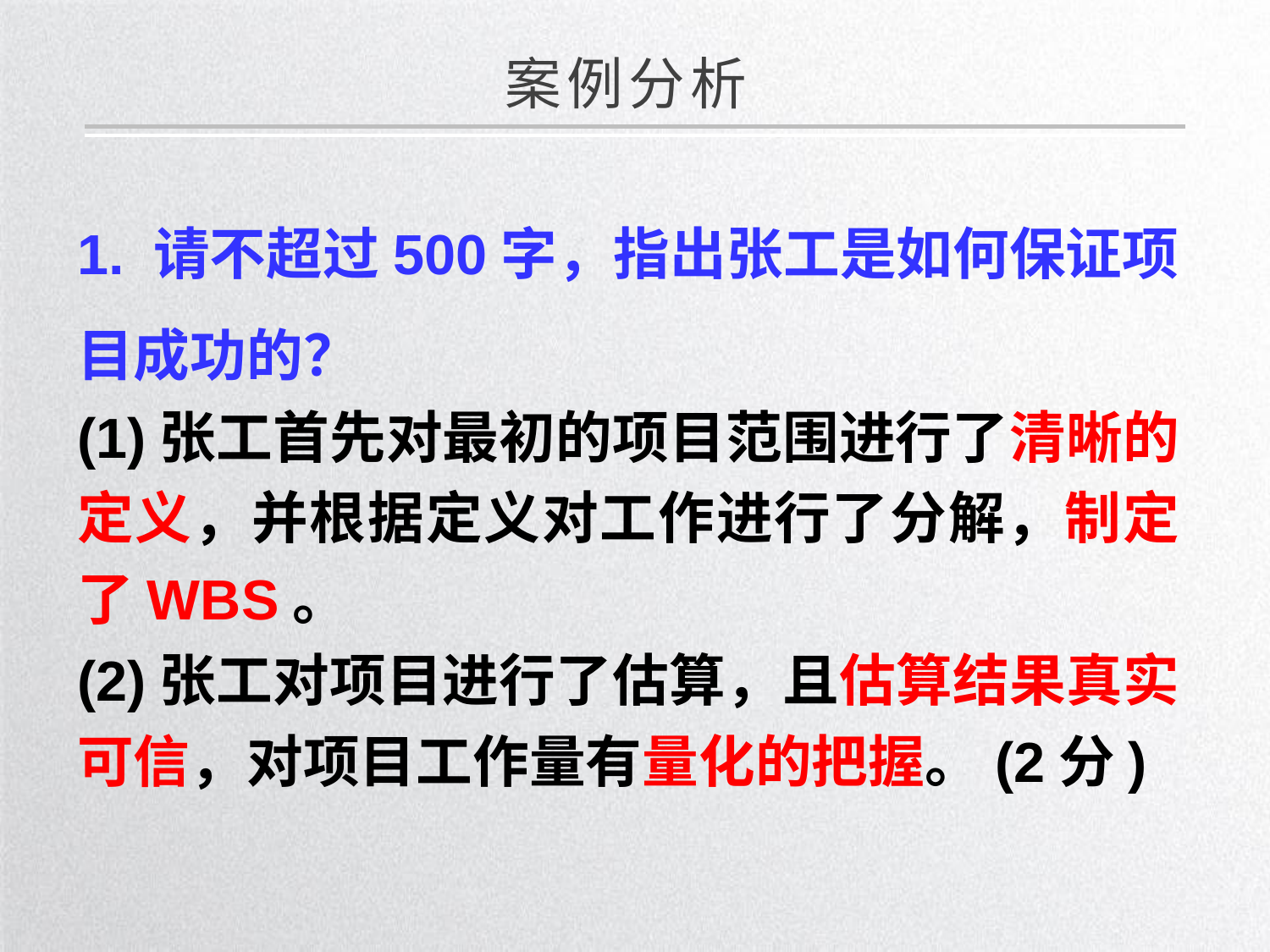

案例分析
1. 请不超过500字，指出张工是如何保证项目成功的？
(1)张工首先对最初的项目范围进行了清晰的定义，并根据定义对工作进行了分解，制定了WBS。
(2)张工对项目进行了估算，且估算结果真实可信，对项目工作量有量化的把握。(2分)